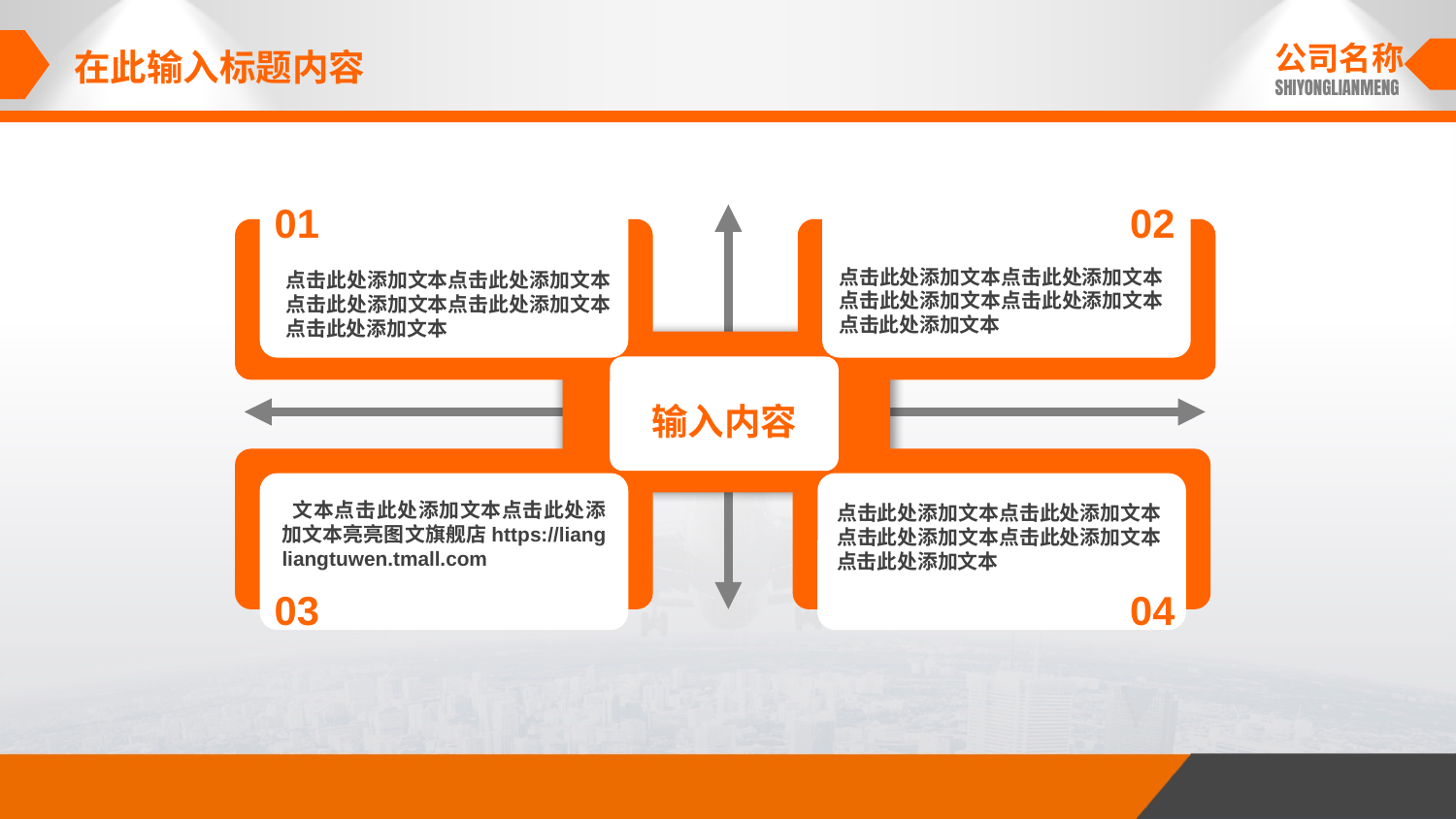

公司名称
SHIYONGLIANMENG

在此输入标题内容

01

点击此处添加文本点击此处添加文本点击此处添加文本点击此处添加文本点击此处添加文本

02

点击此处添加文本点击此处添加文本点击此处添加文本点击此处添加文本点击此处添加文本

输入内容

 文本点击此处添加文本点击此处添加文本亮亮图文旗舰店https://liangliangtuwen.tmall.com
03

点击此处添加文本点击此处添加文本点击此处添加文本点击此处添加文本点击此处添加文本
04